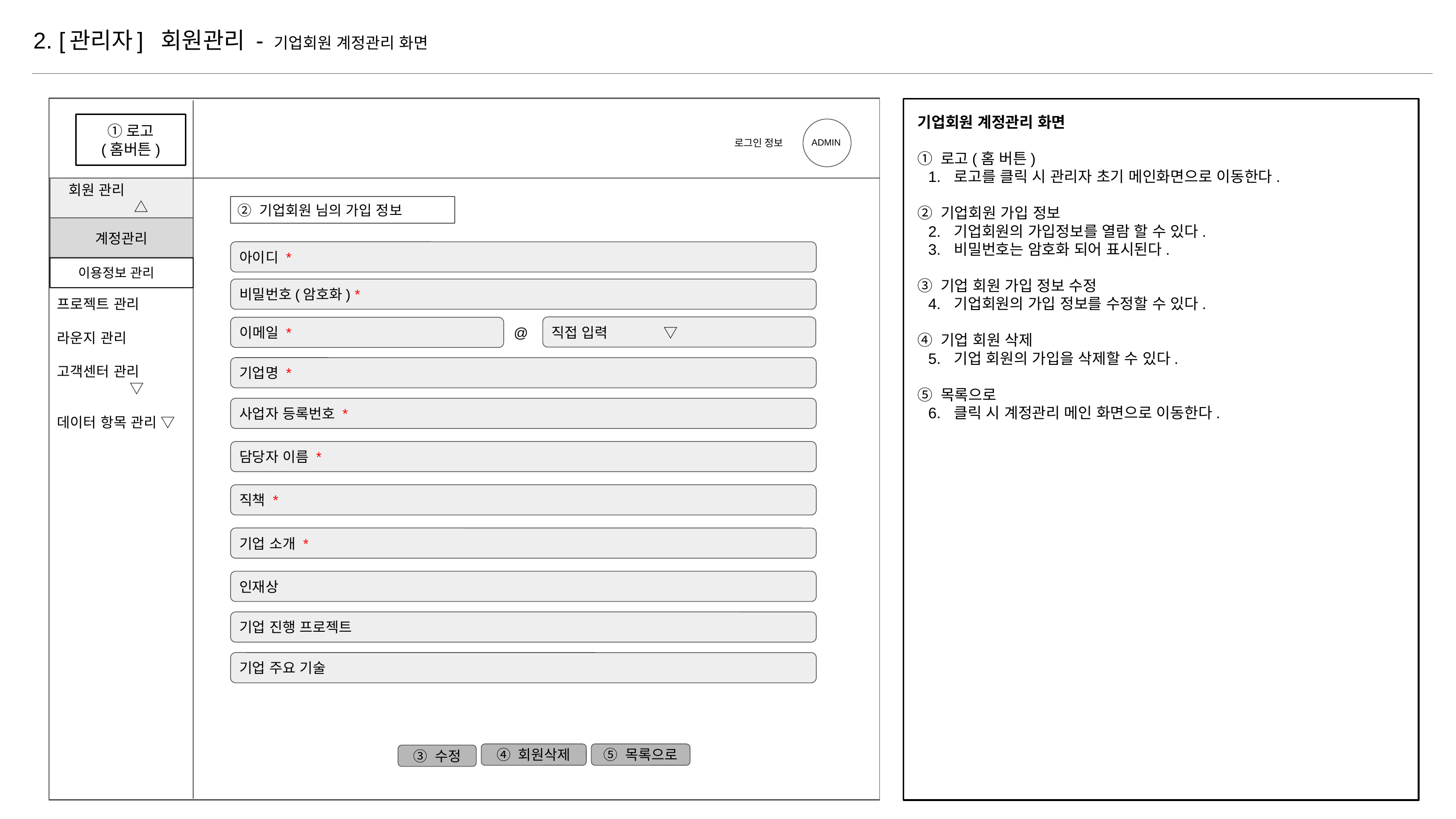

# 2. [관리자]  회원관리 - 기업회원 계정관리 화면

기업회원 계정관리 화면

① 로고(홈 버튼)
로고를 클릭 시 관리자 초기 메인화면으로 이동한다.

② 기업회원 가입 정보
기업회원의 가입정보를 열람 할 수 있다.
비밀번호는 암호화 되어 표시된다.

③ 기업 회원 가입 정보 수정
기업회원의 가입 정보를 수정할 수 있다.

④ 기업 회원 삭제
기업 회원의 가입을 삭제할 수 있다.

⑤ 목록으로
클릭 시 계정관리 메인 화면으로 이동한다.

①로고
(홈버튼)

로그인 정보
ADMIN
  회원 관리	 	 ▽
  회원 관리	 	 △
② 기업회원 님의 가입 정보
계정관리
아이디 *
     이용정보 관리
비밀번호(암호화) *
프로젝트 관리

라운지 관리

고객센터 관리   	▽

데이터 항목 관리 ▽

@
직접 입력              ▽
이메일 *
기업명 *
사업자 등록번호 *
담당자 이름 *
직책 *
기업 소개 *
인재상
기업 진행 프로젝트
기업 주요 기술
④ 회원삭제
⑤ 목록으로
③ 수정